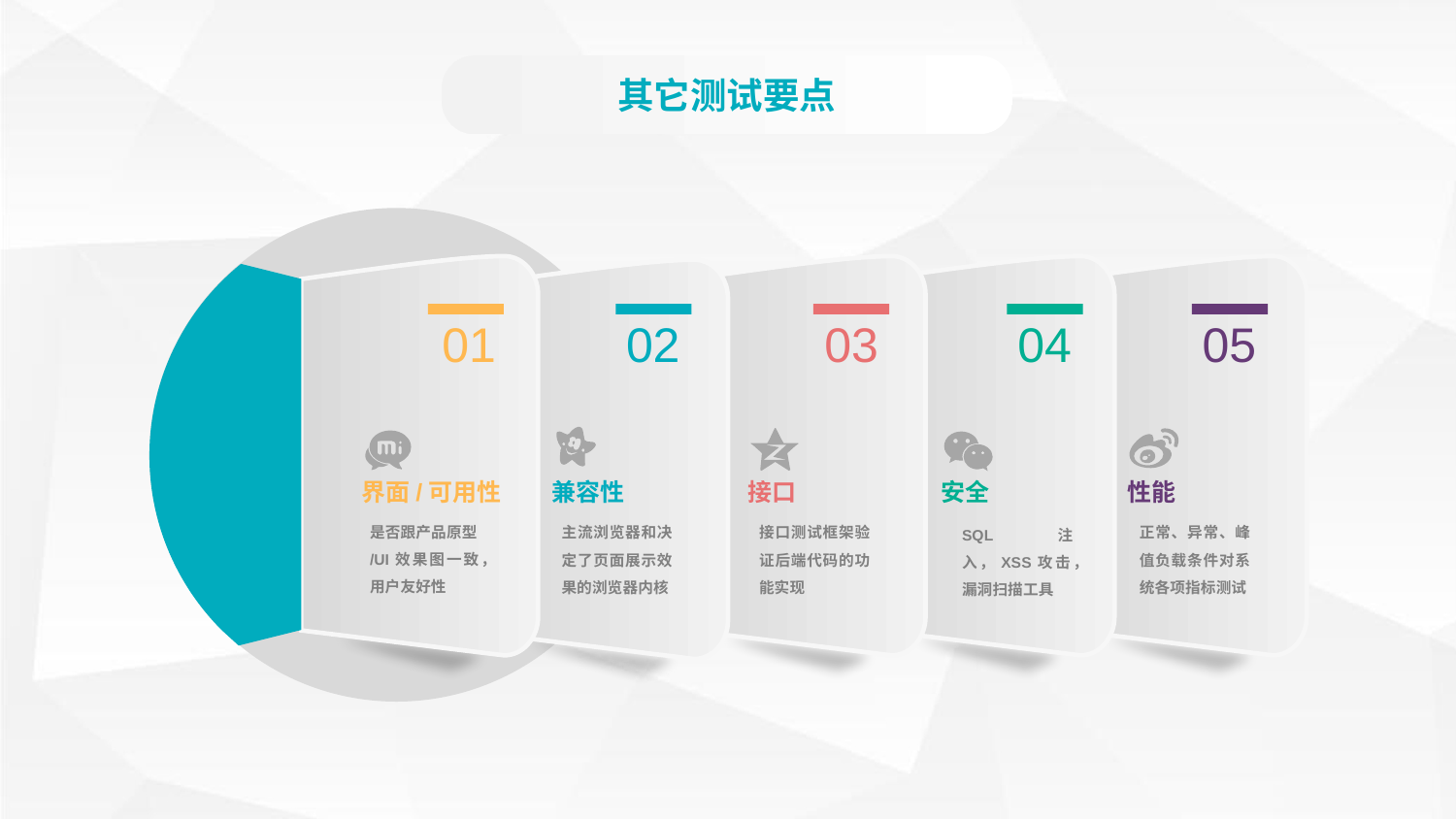

其它测试要点

01
02
03
04
05

界面/可用性
兼容性
接口
安全
性能
是否跟产品原型/UI效果图一致，
用户友好性
主流浏览器和决定了页面展示效果的浏览器内核
接口测试框架验证后端代码的功能实现
正常、异常、峰值负载条件对系统各项指标测试
SQL注入，XSS攻击，漏洞扫描工具